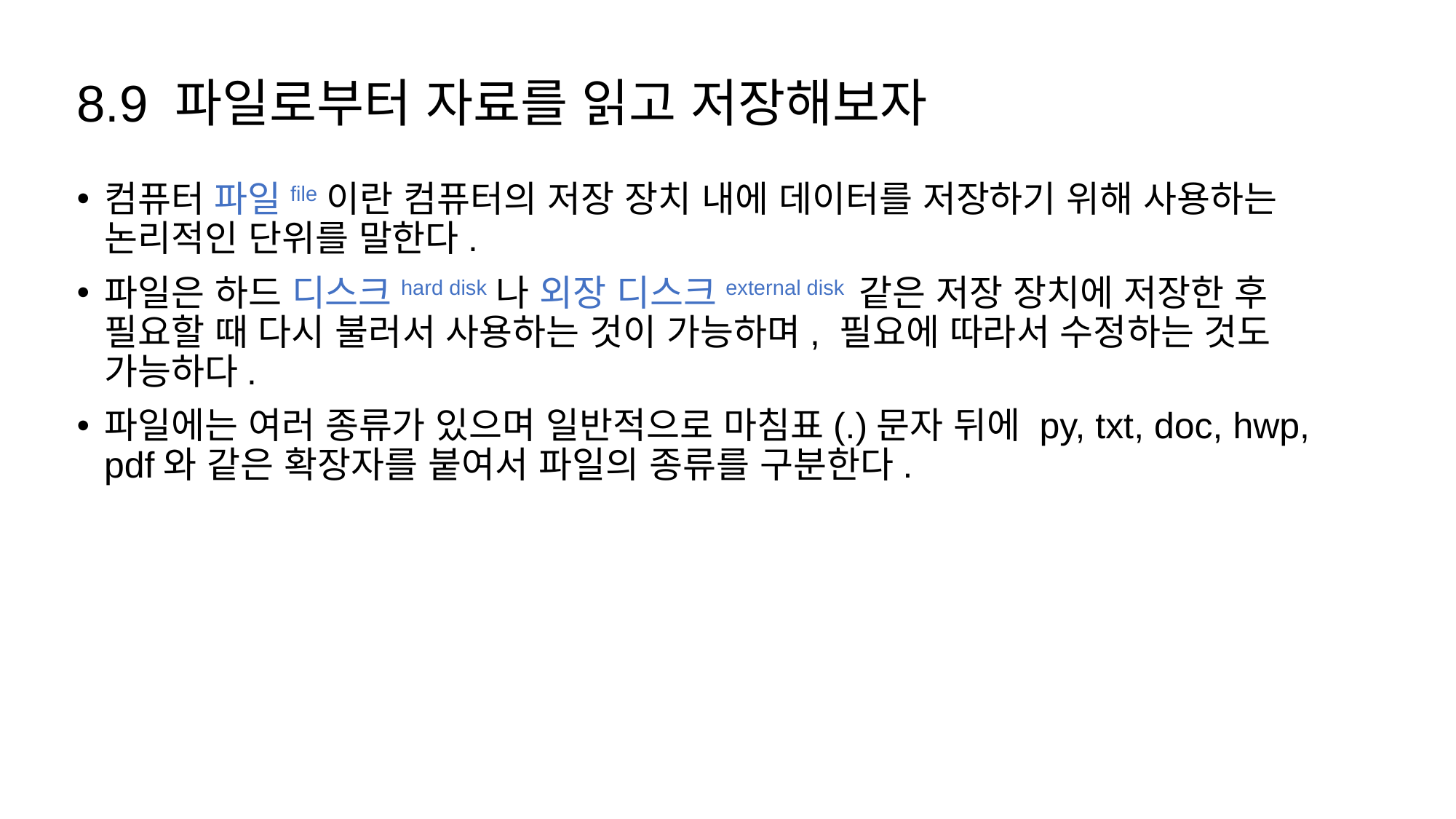

# 8.9 파일로부터 자료를 읽고 저장해보자

컴퓨터 파일file이란 컴퓨터의 저장 장치 내에 데이터를 저장하기 위해 사용하는 논리적인 단위를 말한다.
파일은 하드 디스크hard disk나 외장 디스크external disk 같은 저장 장치에 저장한 후 필요할 때 다시 불러서 사용하는 것이 가능하며, 필요에 따라서 수정하는 것도 가능하다.
파일에는 여러 종류가 있으며 일반적으로 마침표(.)문자 뒤에 py, txt, doc, hwp, pdf와 같은 확장자를 붙여서 파일의 종류를 구분한다.